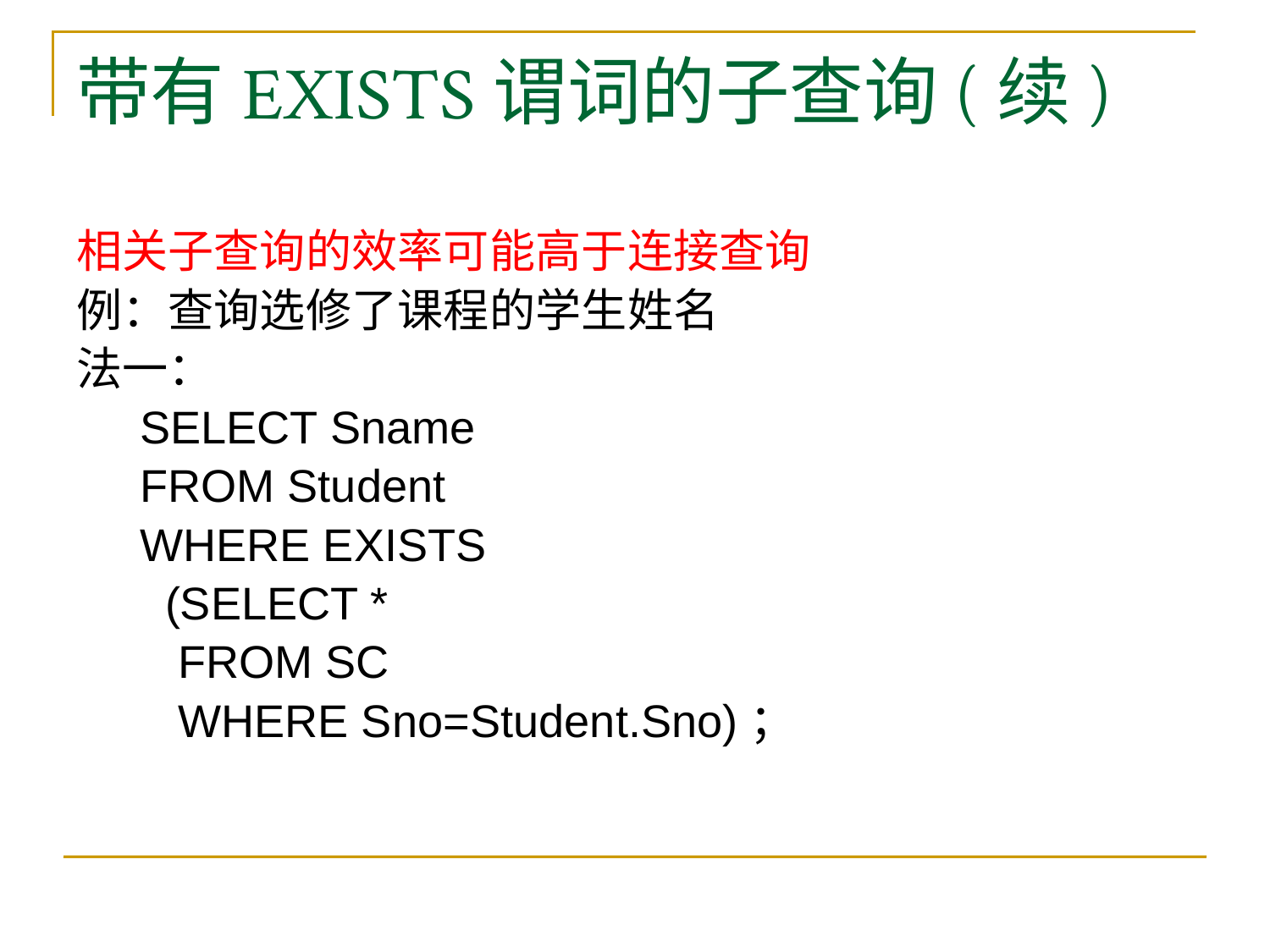

# 带有EXISTS谓词的子查询(续)
相关子查询的效率可能高于连接查询
例：查询选修了课程的学生姓名
法一：
     SELECT Sname
     FROM Student
     WHERE EXISTS
       (SELECT *
        FROM SC
        WHERE Sno=Student.Sno)；